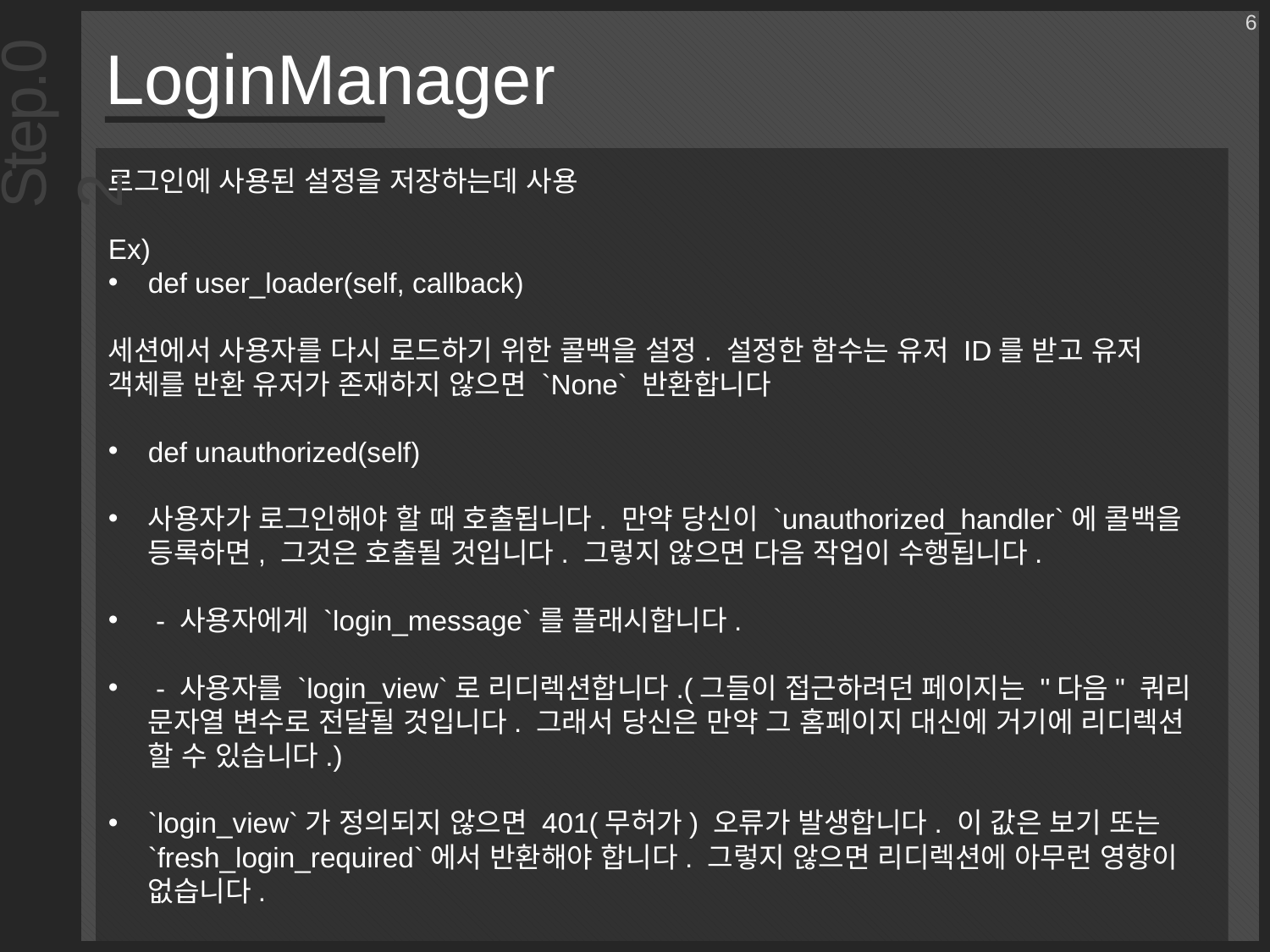

6

LoginManager
Step.02

로그인에 사용된 설정을 저장하는데 사용

Ex)
def user_loader(self, callback)

세션에서 사용자를 다시 로드하기 위한 콜백을 설정. 설정한 함수는 유저 ID를 받고 유저 객체를 반환 유저가 존재하지 않으면 `None` 반환합니다

def unauthorized(self)

사용자가 로그인해야 할 때 호출됩니다. 만약 당신이 `unauthorized_handler`에 콜백을 등록하면, 그것은 호출될 것입니다. 그렇지 않으면 다음 작업이 수행됩니다.

 - 사용자에게 `login_message`를 플래시합니다.

 - 사용자를 `login_view`로 리디렉션합니다.(그들이 접근하려던 페이지는 "다음" 쿼리 문자열 변수로 전달될 것입니다. 그래서 당신은 만약 그 홈페이지 대신에 거기에 리디렉션 할 수 있습니다.)

`login_view`가 정의되지 않으면 401(무허가) 오류가 발생합니다. 이 값은 보기 또는 `fresh_login_required`에서 반환해야 합니다. 그렇지 않으면 리디렉션에 아무런 영향이 없습니다.